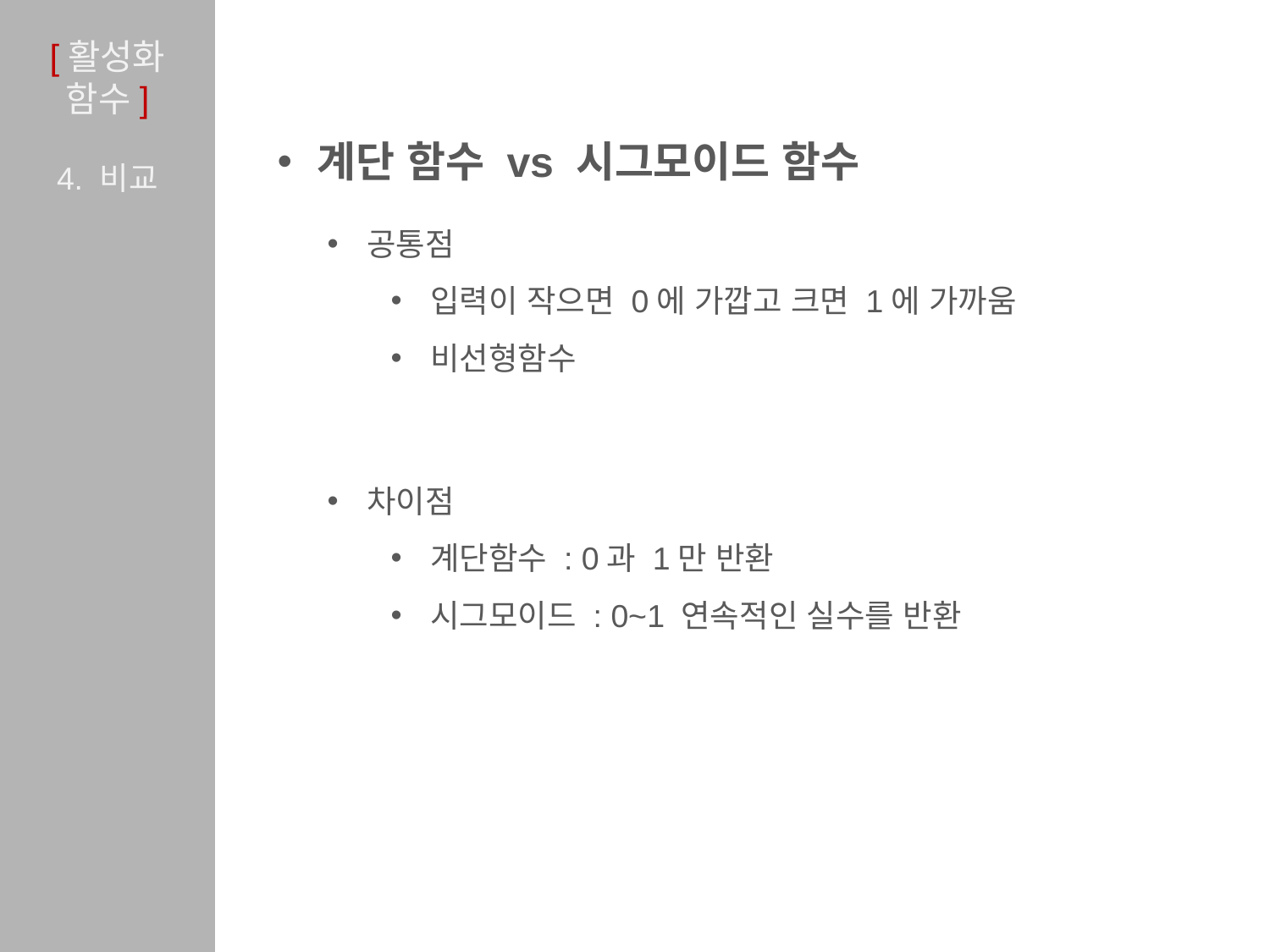

[활성화 함수]
계단 함수 vs 시그모이드 함수
4. 비교
공통점
입력이 작으면 0에 가깝고 크면 1에 가까움
비선형함수
차이점
계단함수 : 0과 1만 반환
시그모이드 : 0~1 연속적인 실수를 반환